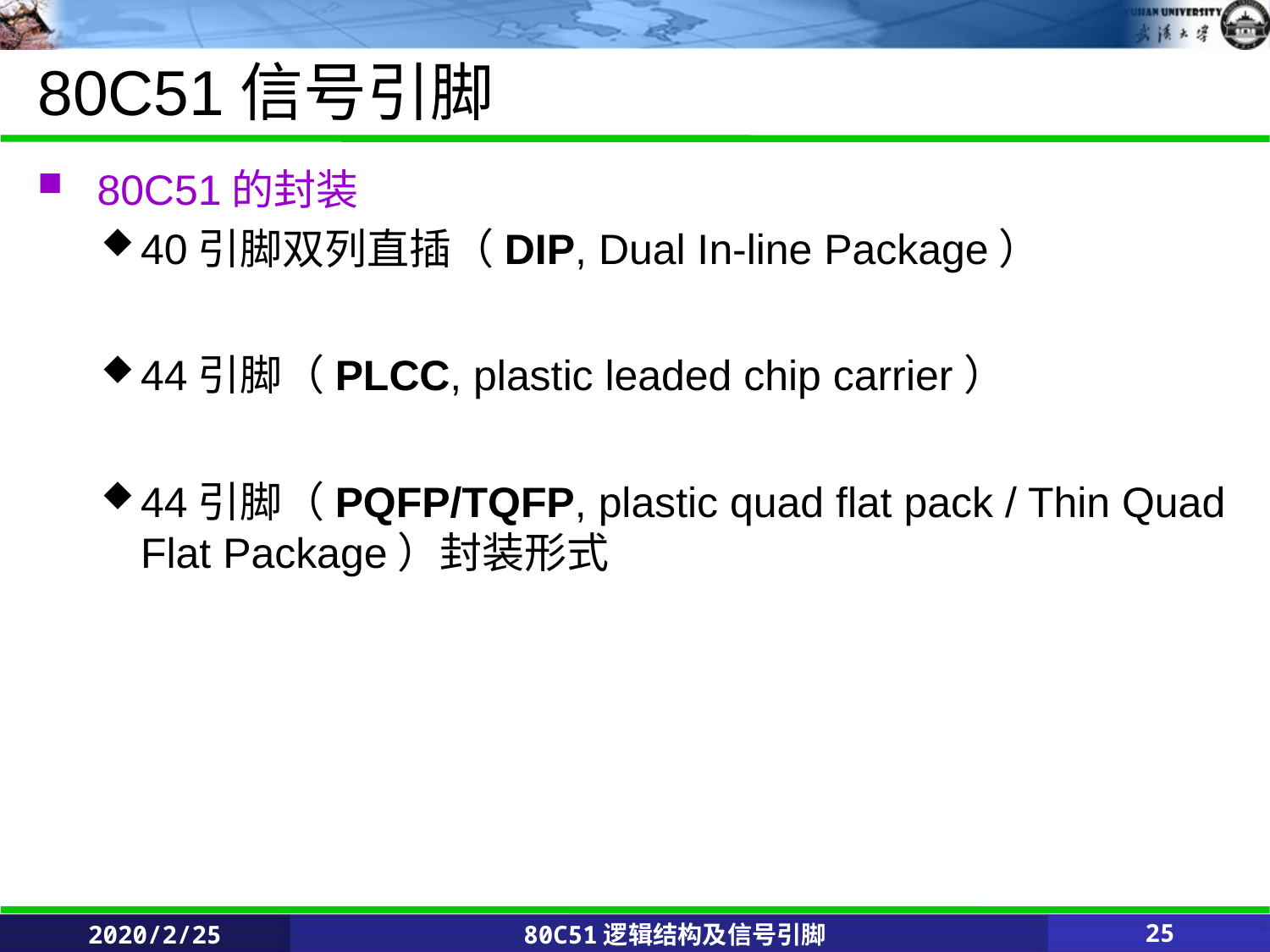

# 80C51信号引脚
 80C51的封装
40引脚双列直插（DIP, Dual In-line Package）

44引脚（PLCC, plastic leaded chip carrier）

44引脚（PQFP/TQFP, plastic quad flat pack / Thin Quad Flat Package）封装形式
2020/2/25
80C51逻辑结构及信号引脚
25